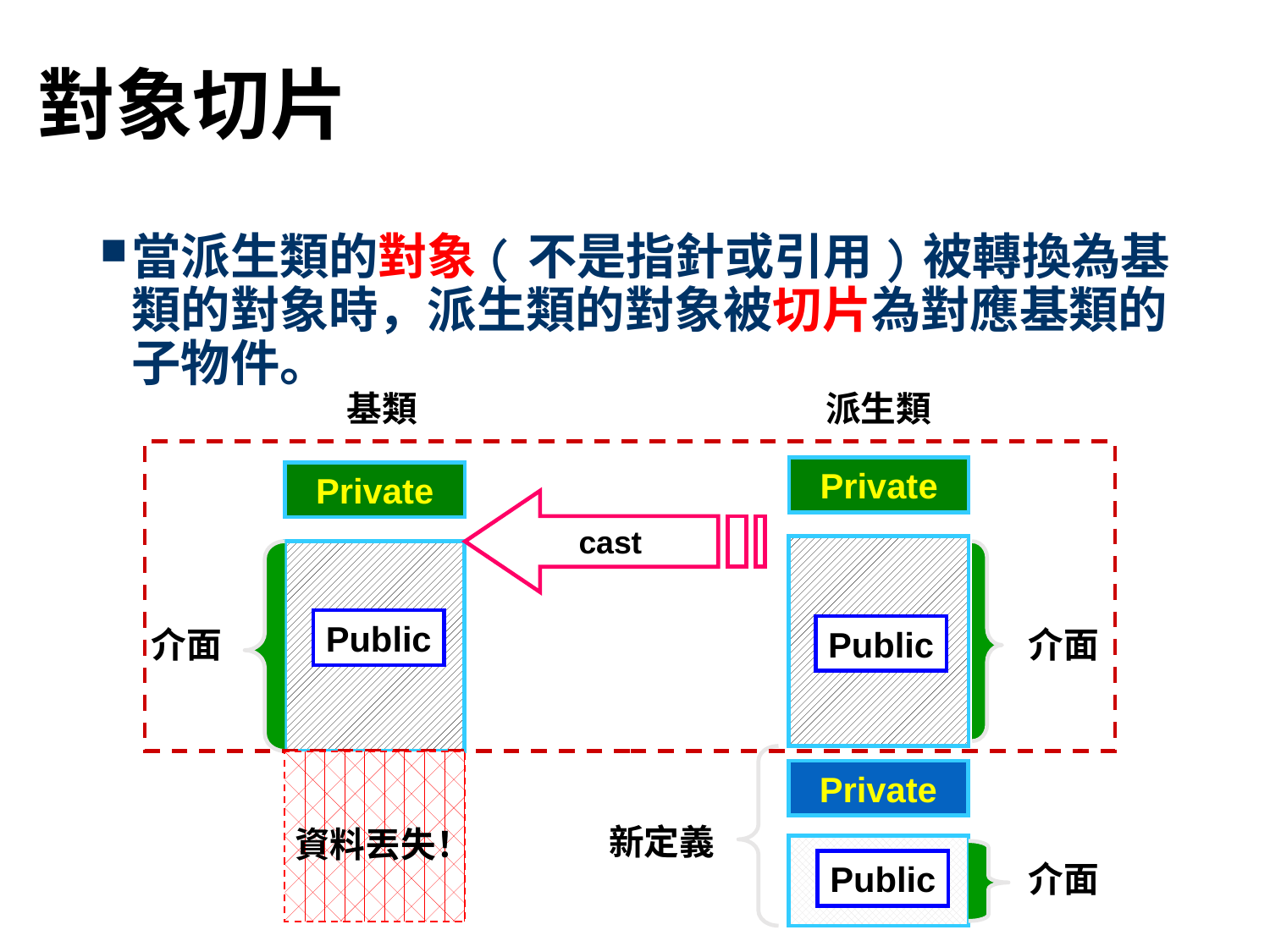

# 對象切片
當派生類的對象(不是指針或引用)被轉換為基類的對象時，派生類的對象被切片為對應基類的子物件。

基類
派生類
Private

Private
cast

Public
介面
Public
介面
Private

新定義
資料丟失！

Public
介面